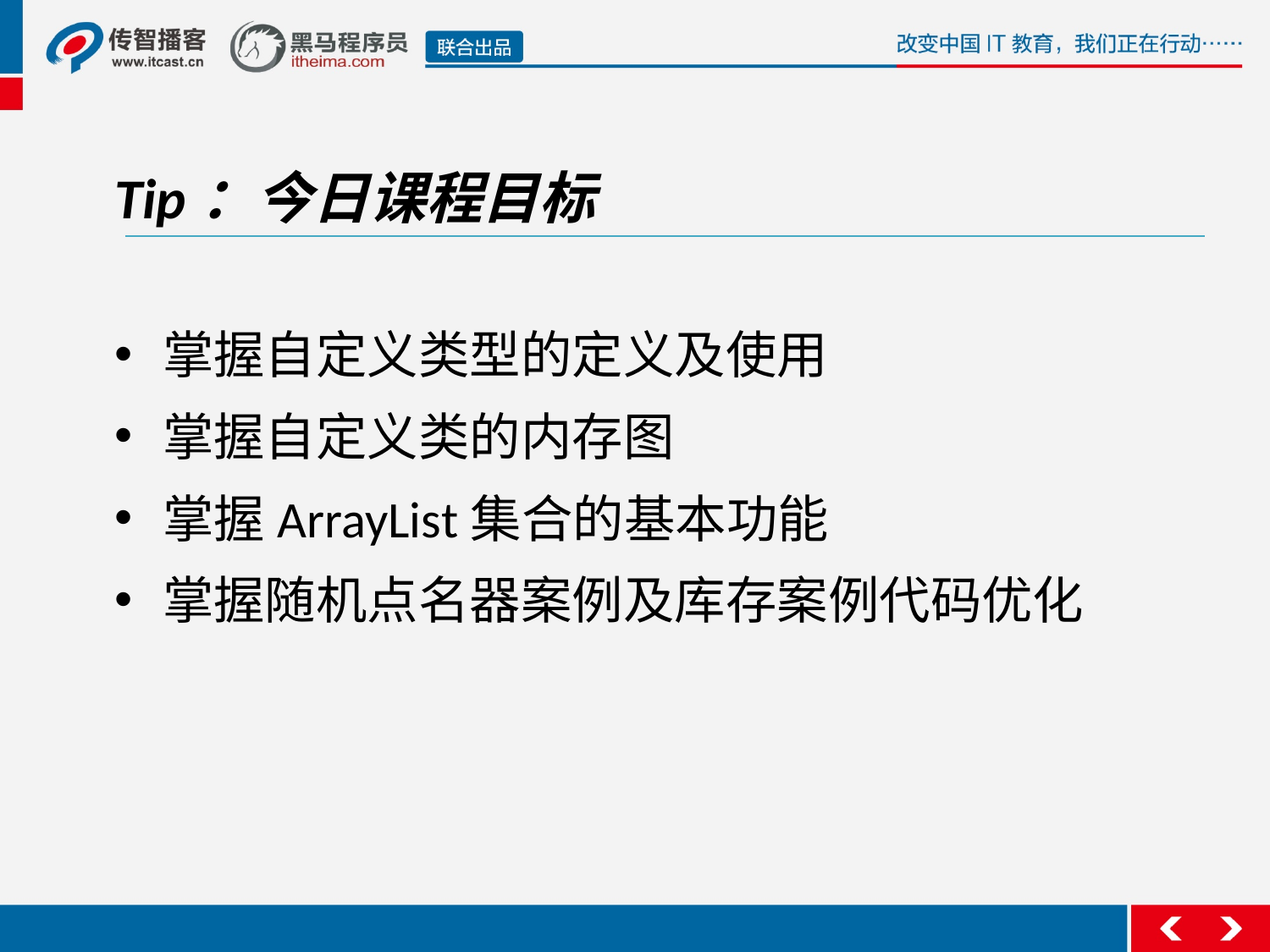

Tip：今日课程目标
掌握自定义类型的定义及使用
掌握自定义类的内存图
掌握ArrayList集合的基本功能
掌握随机点名器案例及库存案例代码优化